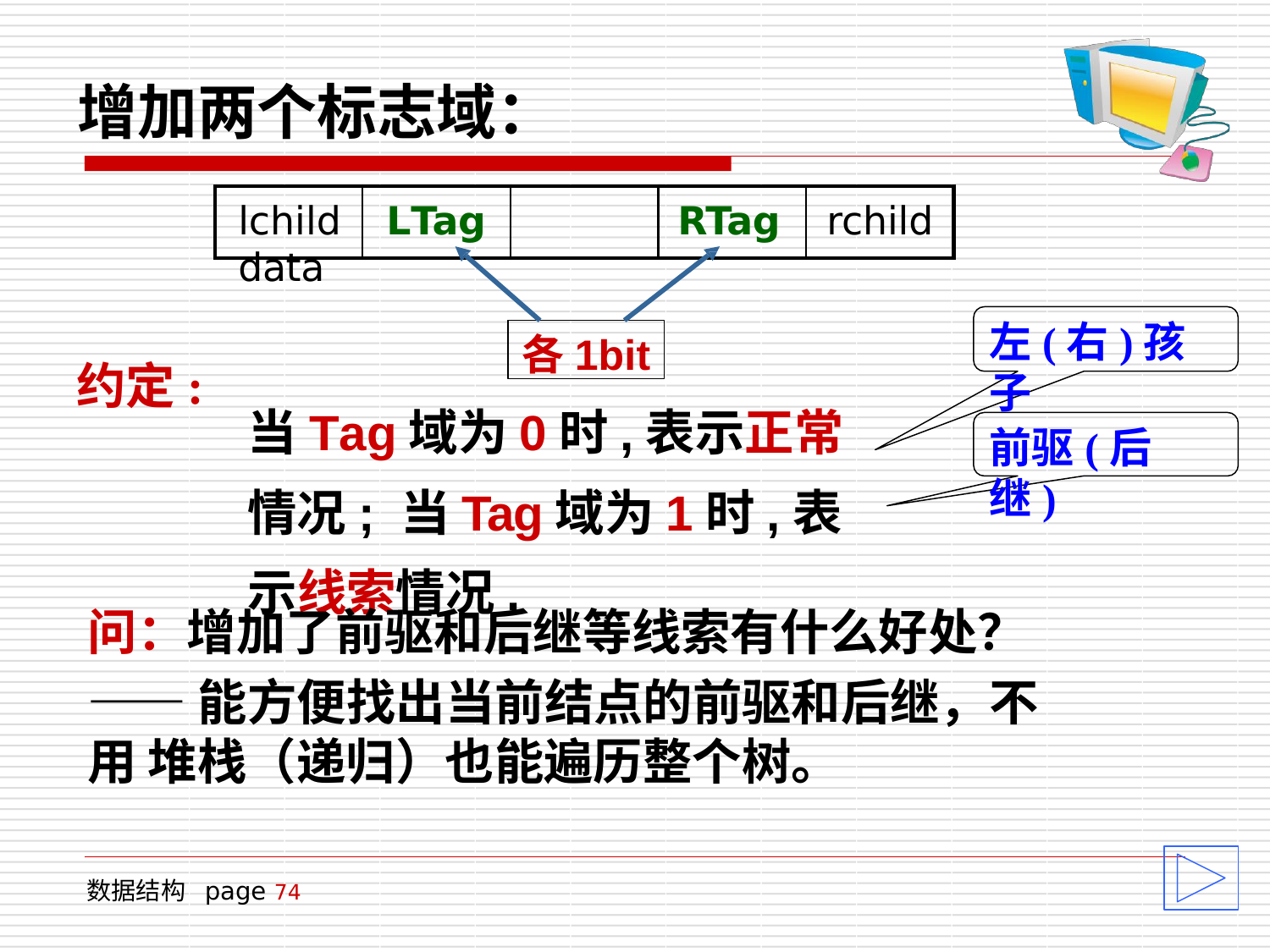

# 增加两个标志域：

lchild	LTag	data
RTag
rchild

左(右)孩子
各1bit
约定:
当Tag域为0时,表示正常情况; 当Tag域为1时,表示线索情况.

前驱(后继)
问：增加了前驱和后继等线索有什么好处？
——能方便找出当前结点的前驱和后继，不用 堆栈（递归）也能遍历整个树。

数据结构 page 74